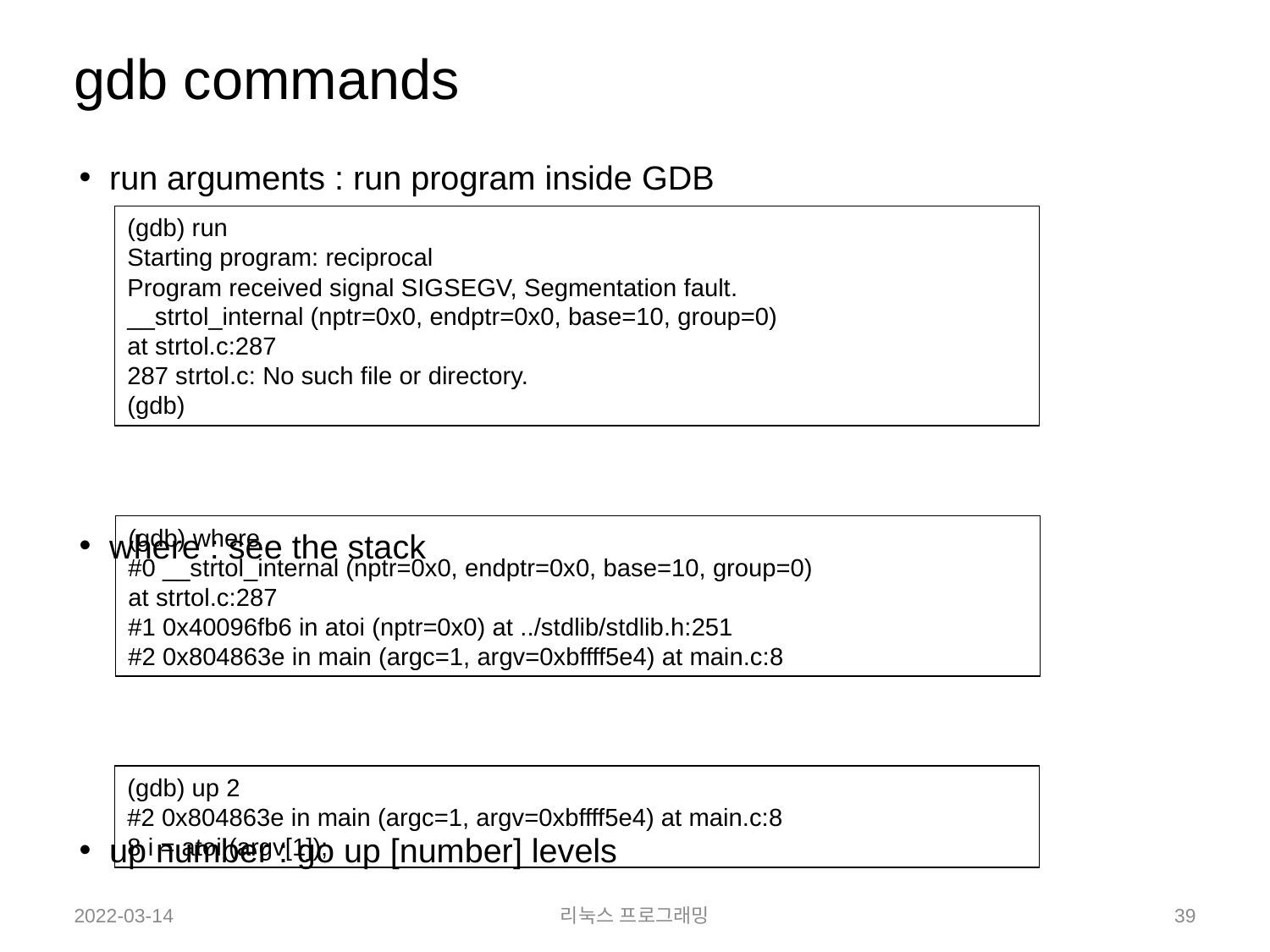

# gdb commands
run arguments : run program inside GDB

where : see the stack

up number : go up [number] levels
(gdb) run
Starting program: reciprocal
Program received signal SIGSEGV, Segmentation fault.
__strtol_internal (nptr=0x0, endptr=0x0, base=10, group=0)
at strtol.c:287
287 strtol.c: No such file or directory.
(gdb)
(gdb) where
#0 __strtol_internal (nptr=0x0, endptr=0x0, base=10, group=0)
at strtol.c:287
#1 0x40096fb6 in atoi (nptr=0x0) at ../stdlib/stdlib.h:251
#2 0x804863e in main (argc=1, argv=0xbffff5e4) at main.c:8
(gdb) up 2
#2 0x804863e in main (argc=1, argv=0xbffff5e4) at main.c:8
8 i = atoi (argv[1]);
2022-03-14
리눅스 프로그래밍
39